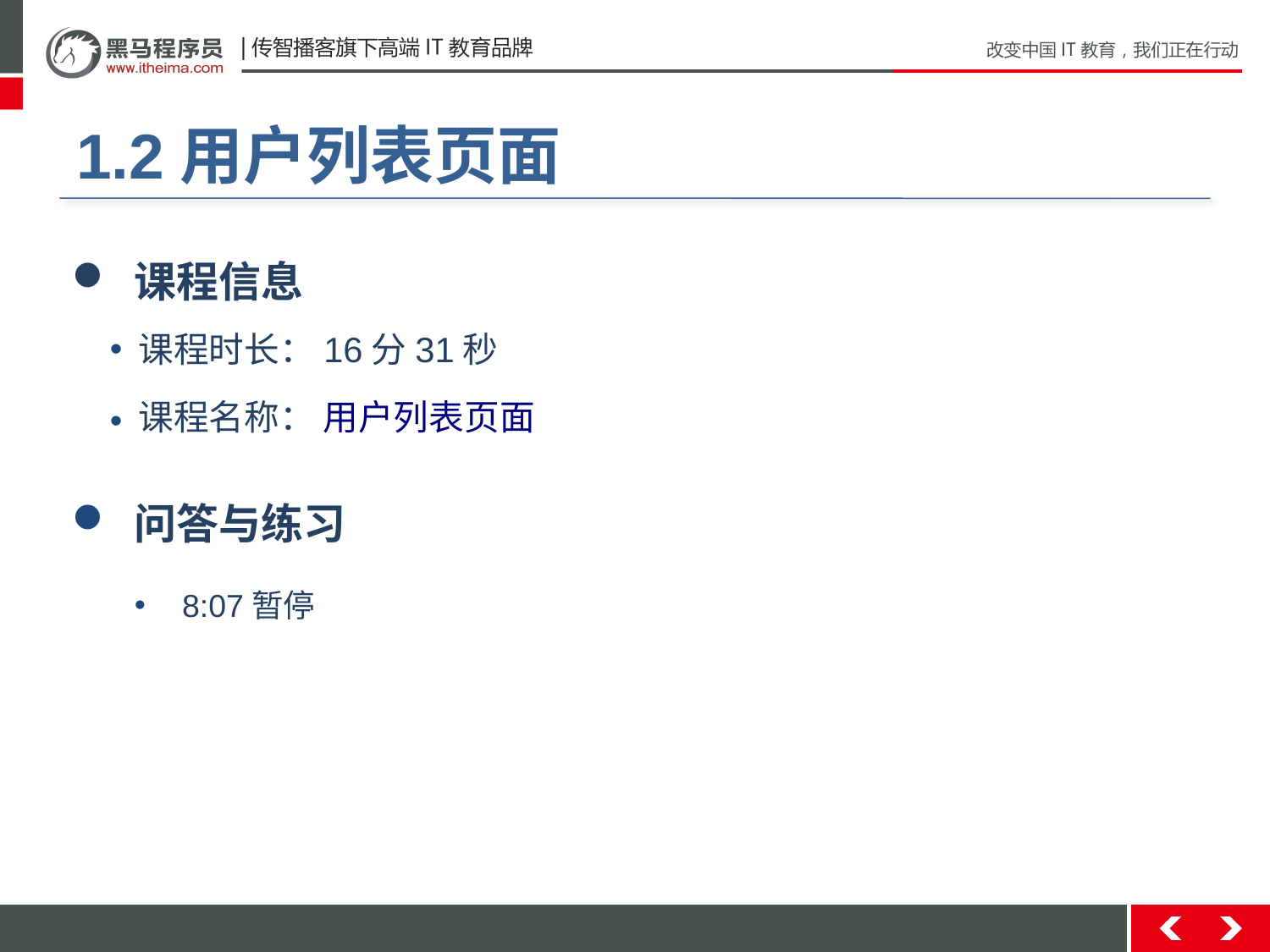

#
1.2用户列表页面
 课程信息
 课程时长：16分31秒
 课程名称： 用户列表页面
 问答与练习
8:07暂停